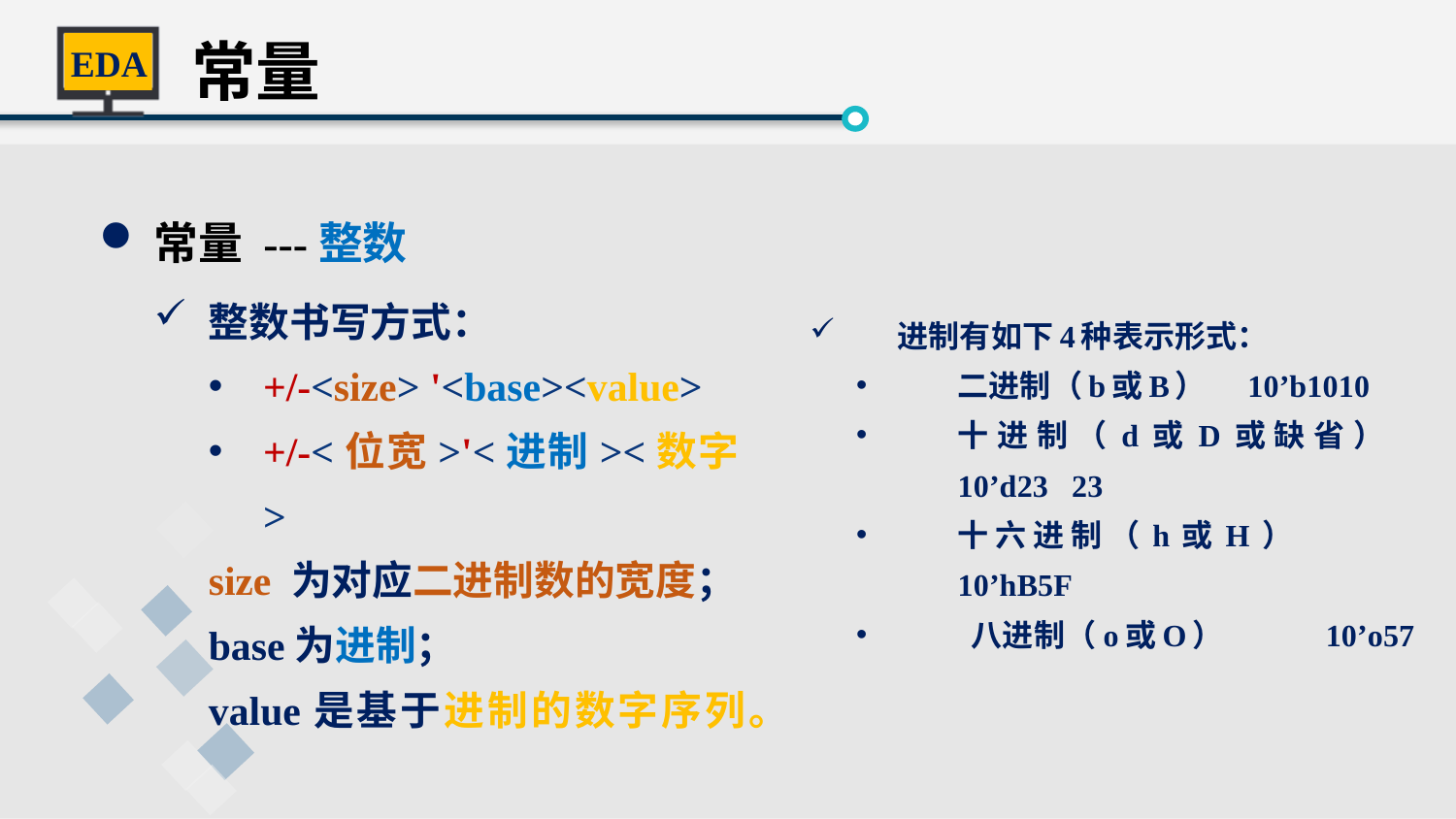

常量
常量 ---整数
整数书写方式：
+/-<size> '<base><value>
+/-<位宽>'<进制><数字>
size 为对应二进制数的宽度；
base为进制；
value是基于进制的数字序列。
进制有如下4种表示形式：
二进制（b或B）     10’b1010
十进制（d或D或缺省）   10’d23   23
十六进制（h或H）          10’hB5F
 八进制（o或O）             10’o57